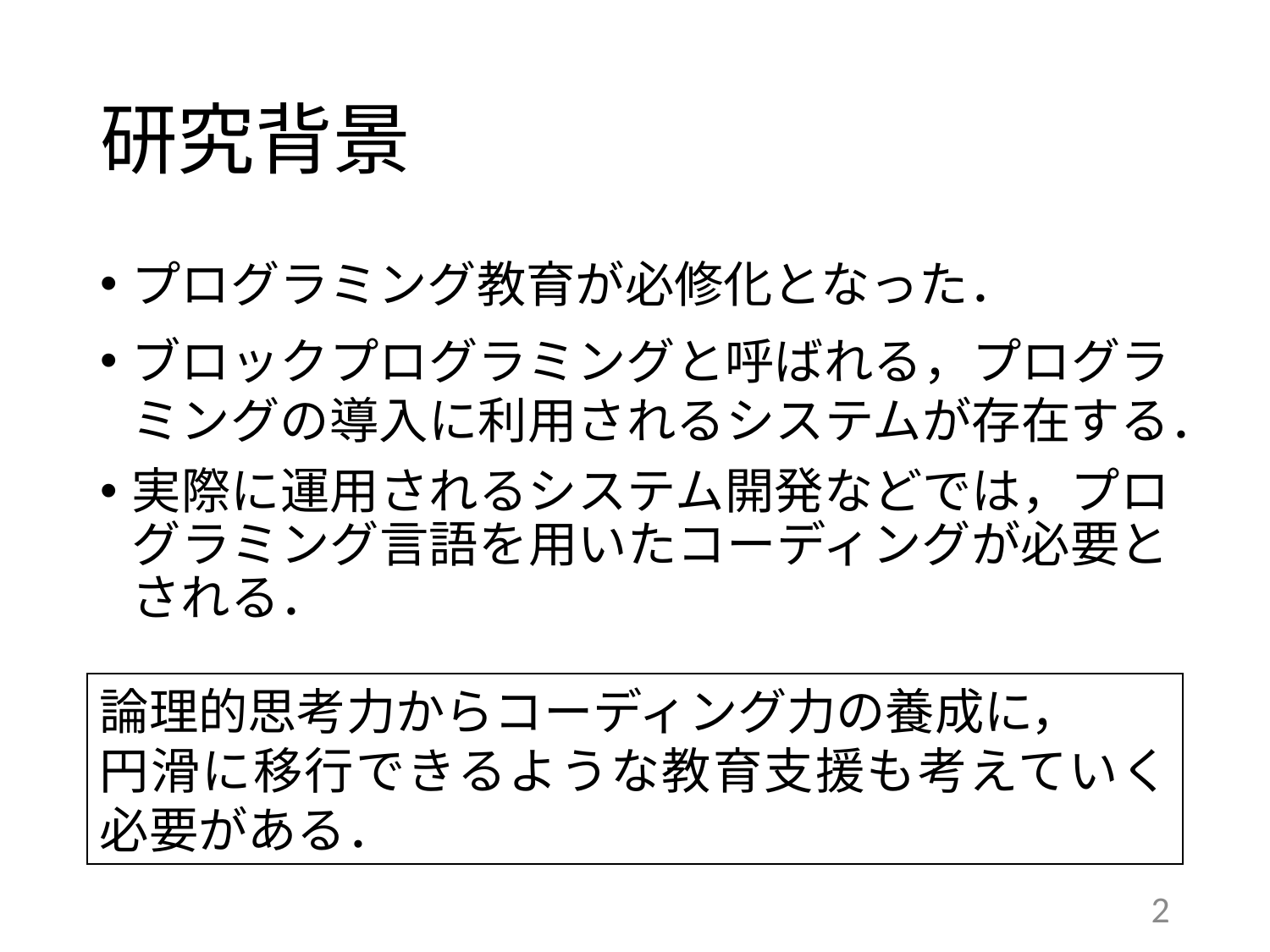

# 研究背景
プログラミング教育が必修化となった．
ブロックプログラミングと呼ばれる，プログラミングの導入に利用されるシステムが存在する．
実際に運用されるシステム開発などでは，プログラミング言語を用いたコーディングが必要とされる．

論理的思考力からコーディング力の養成に，
円滑に移行できるような教育支援も考えていく必要がある．
2